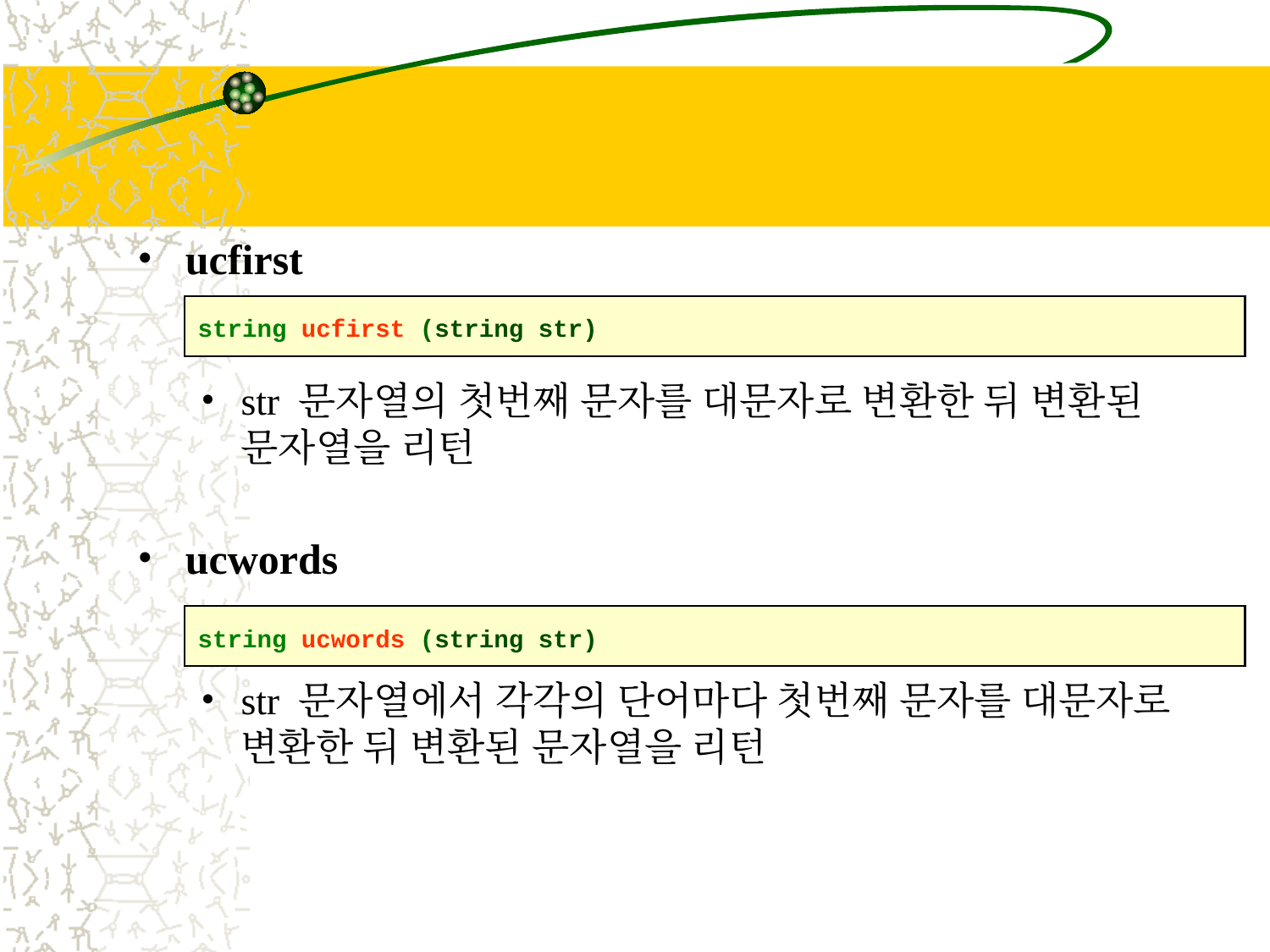

#
ucfirst

str 문자열의 첫번째 문자를 대문자로 변환한 뒤 변환된 문자열을 리턴

ucwords

str 문자열에서 각각의 단어마다 첫번째 문자를 대문자로 변환한 뒤 변환된 문자열을 리턴
string ucfirst (string str)
string ucwords (string str)